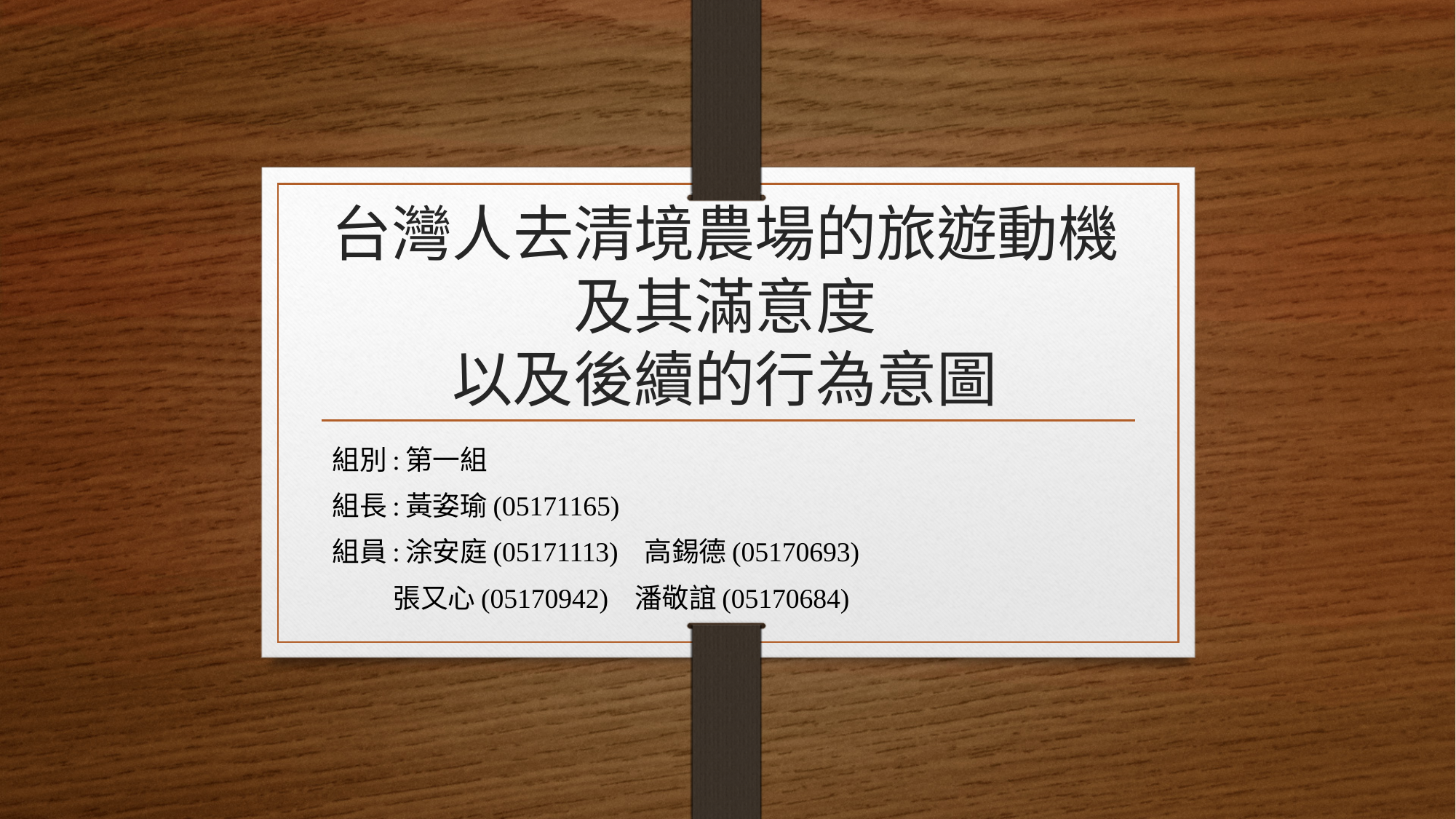

# 台灣人去清境農場的旅遊動機及其滿意度 以及後續的行為意圖
組別:第一組
組長:黃姿瑜(05171165)
組員:涂安庭(05171113)   高錫德(05170693)
         張又心(05170942)   潘敬誼(05170684)